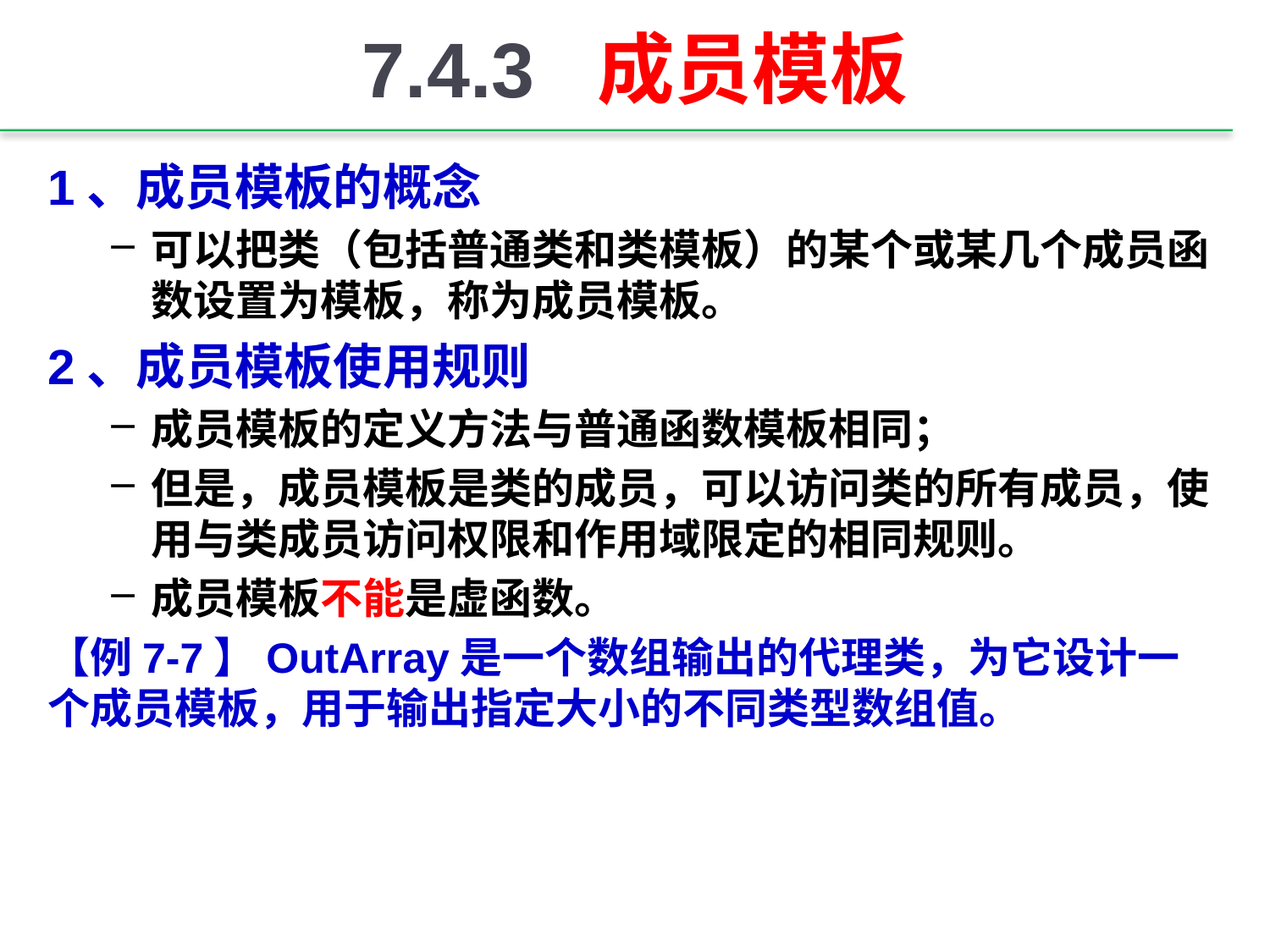

# 7.4.3  成员模板
1、成员模板的概念
可以把类（包括普通类和类模板）的某个或某几个成员函数设置为模板，称为成员模板。
2、成员模板使用规则
成员模板的定义方法与普通函数模板相同；
但是，成员模板是类的成员，可以访问类的所有成员，使用与类成员访问权限和作用域限定的相同规则。
成员模板不能是虚函数。
【例7-7】OutArray是一个数组输出的代理类，为它设计一个成员模板，用于输出指定大小的不同类型数组值。